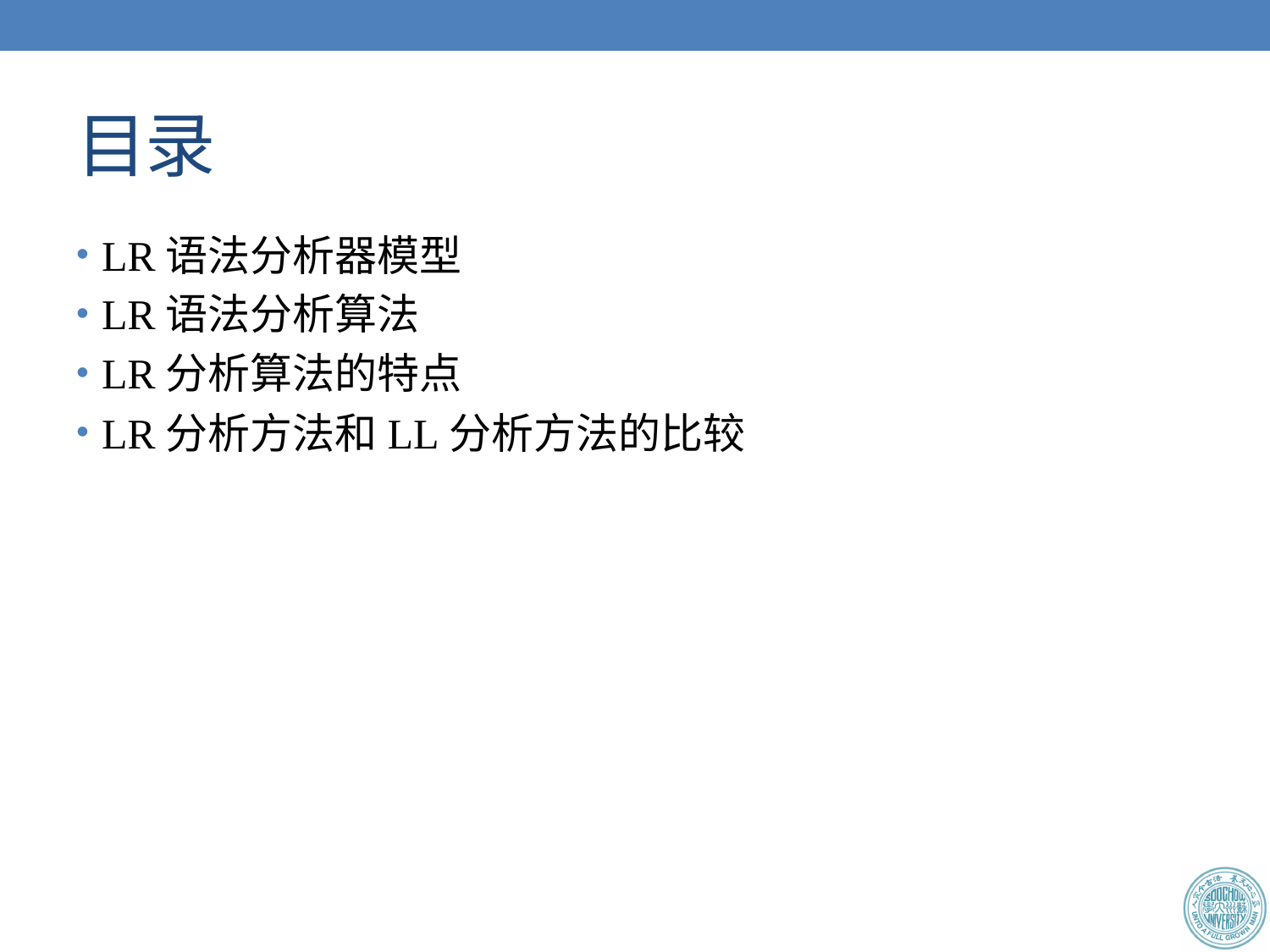

# 目录
LR语法分析器模型
LR语法分析算法
LR分析算法的特点
LR分析方法和LL分析方法的比较